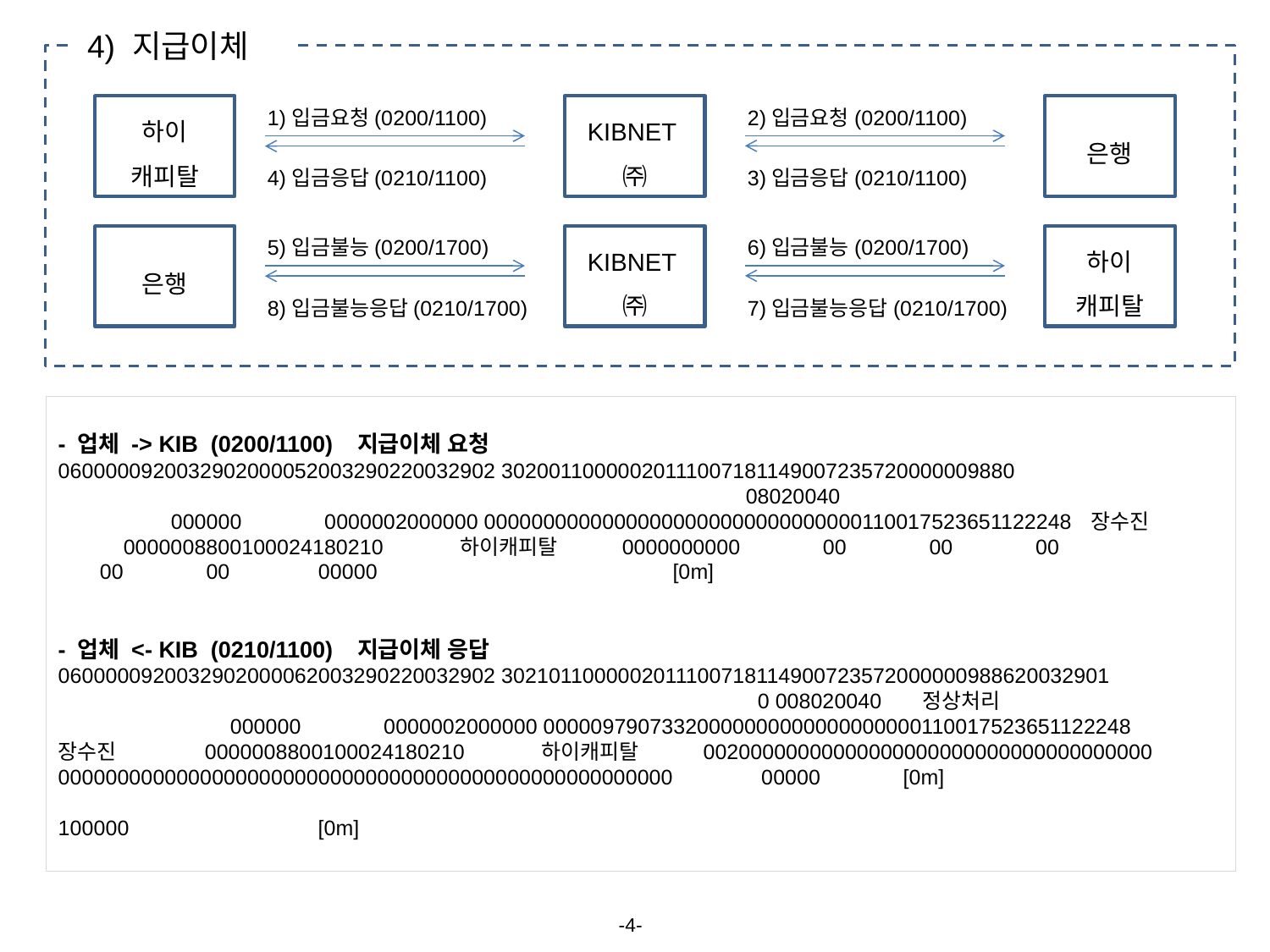

4) 지급이체

1)입금요청(0200/1100)
2)입금요청(0200/1100)
하이
캐피탈
KIBNET㈜
은행
4)입금응답(0210/1100)
3)입금응답(0210/1100)
5)입금불능(0200/1700)
6)입금불능(0200/1700)
은행
KIBNET㈜
하이
캐피탈
8)입금불능응답(0210/1700)
7)입금불능응답(0210/1700)

- 업체 -> KIB  (0200/1100)   지급이체 요청
0600000920032902000052003290220032902 30200110000020111007181149007235720000009880
                                                                                                                    08020040
                   000000              0000002000000 00000000000000000000000000000000110017523651122248  장수진
           0000008800100024180210            하이캐피탈          0000000000              00              00              00
       00              00               00000                                                  [0m]

- 업체 <- KIB  (0210/1100)   지급이체 응답
0600000920032902000062003290220032902 3021011000002011100718114900723572000000988620032901
                                                                                                                      0 008020040      정상처리
                             000000              0000002000000 00000979073320000000000000000000110017523651122248
장수진              0000008800100024180210            하이캐피탈          00200000000000000000000000000000000000
0000000000000000000000000000000000000000000000000000               00000              [0m]

100000                                [0m]

-4-